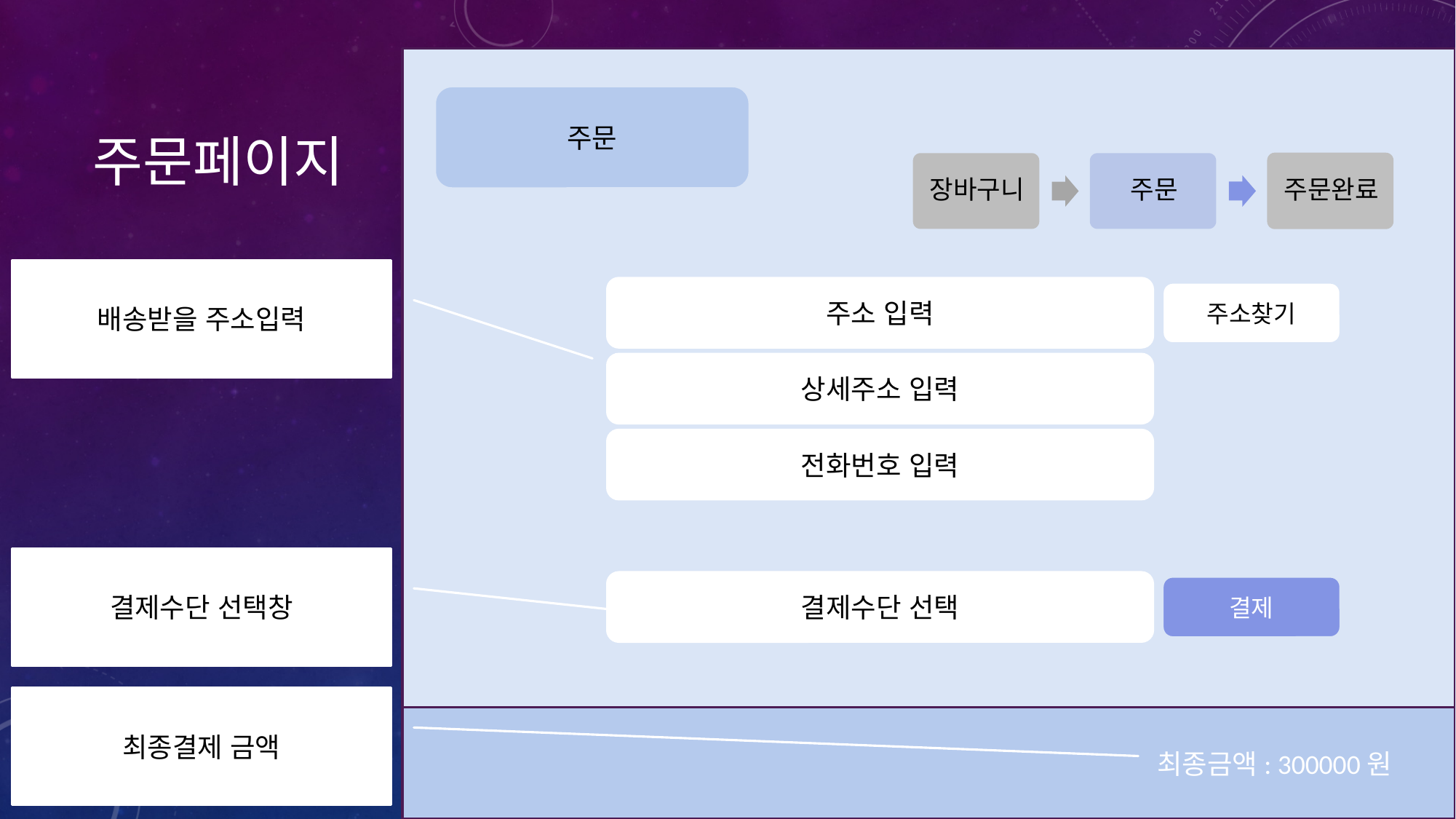

# 주문페이지
주문
장바구니

주문

주문완료
배송받을 주소입력
주소 입력
주소찾기
상세주소 입력
전화번호 입력
결제수단 선택창
결제수단 선택
결제
최종결제 금액
                                                                                                                최종금액: 300000원